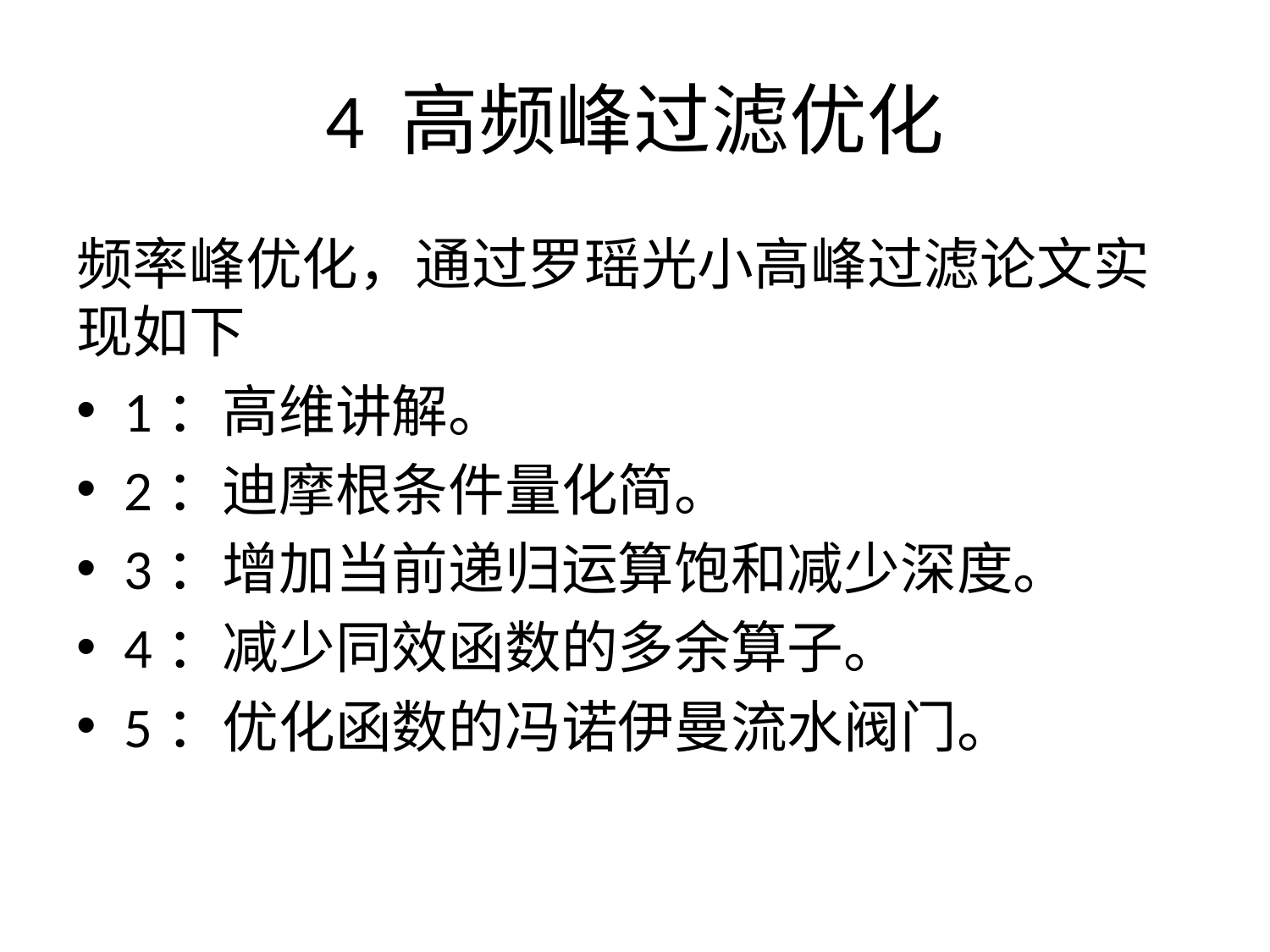

# 4 高频峰过滤优化
频率峰优化，通过罗瑶光小高峰过滤论文实现如下
1：高维讲解。
2：迪摩根条件量化简。
3：增加当前递归运算饱和减少深度。
4：减少同效函数的多余算子。
5：优化函数的冯诺伊曼流水阀门。